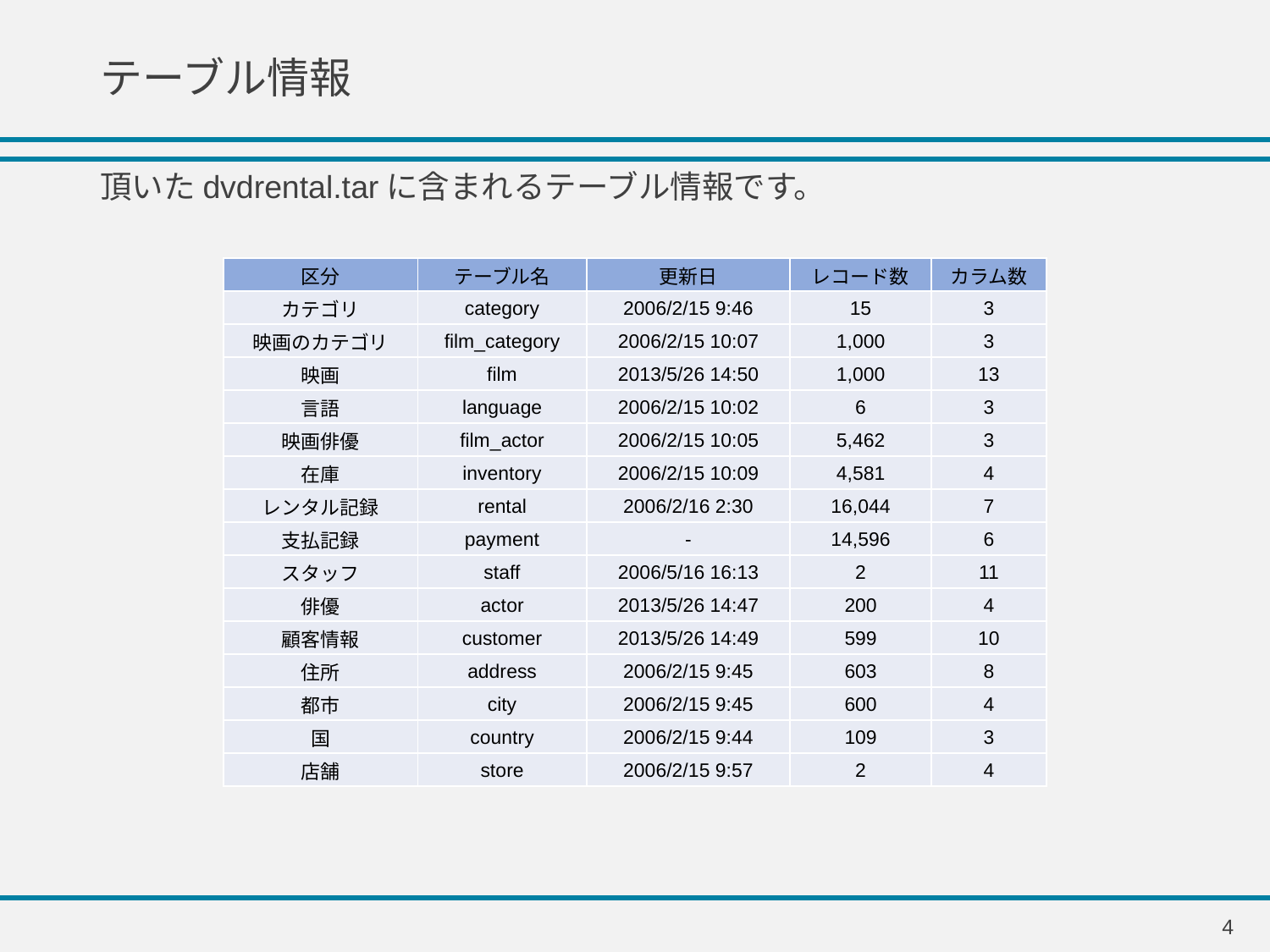

# テーブル情報
頂いたdvdrental.tarに含まれるテーブル情報です。
| 区分 | テーブル名 | 更新日 | レコード数 | カラム数 |
| --- | --- | --- | --- | --- |
| カテゴリ | category | 2006/2/15 9:46 | 15 | 3 |
| 映画のカテゴリ | film\_category | 2006/2/15 10:07 | 1,000 | 3 |
| 映画 | film | 2013/5/26 14:50 | 1,000 | 13 |
| 言語 | language | 2006/2/15 10:02 | 6 | 3 |
| 映画俳優 | film\_actor | 2006/2/15 10:05 | 5,462 | 3 |
| 在庫 | inventory | 2006/2/15 10:09 | 4,581 | 4 |
| レンタル記録 | rental | 2006/2/16 2:30 | 16,044 | 7 |
| 支払記録 | payment | - | 14,596 | 6 |
| スタッフ | staff | 2006/5/16 16:13 | 2 | 11 |
| 俳優 | actor | 2013/5/26 14:47 | 200 | 4 |
| 顧客情報 | customer | 2013/5/26 14:49 | 599 | 10 |
| 住所 | address | 2006/2/15 9:45 | 603 | 8 |
| 都市 | city | 2006/2/15 9:45 | 600 | 4 |
| 国 | country | 2006/2/15 9:44 | 109 | 3 |
| 店舗 | store | 2006/2/15 9:57 | 2 | 4 |
4